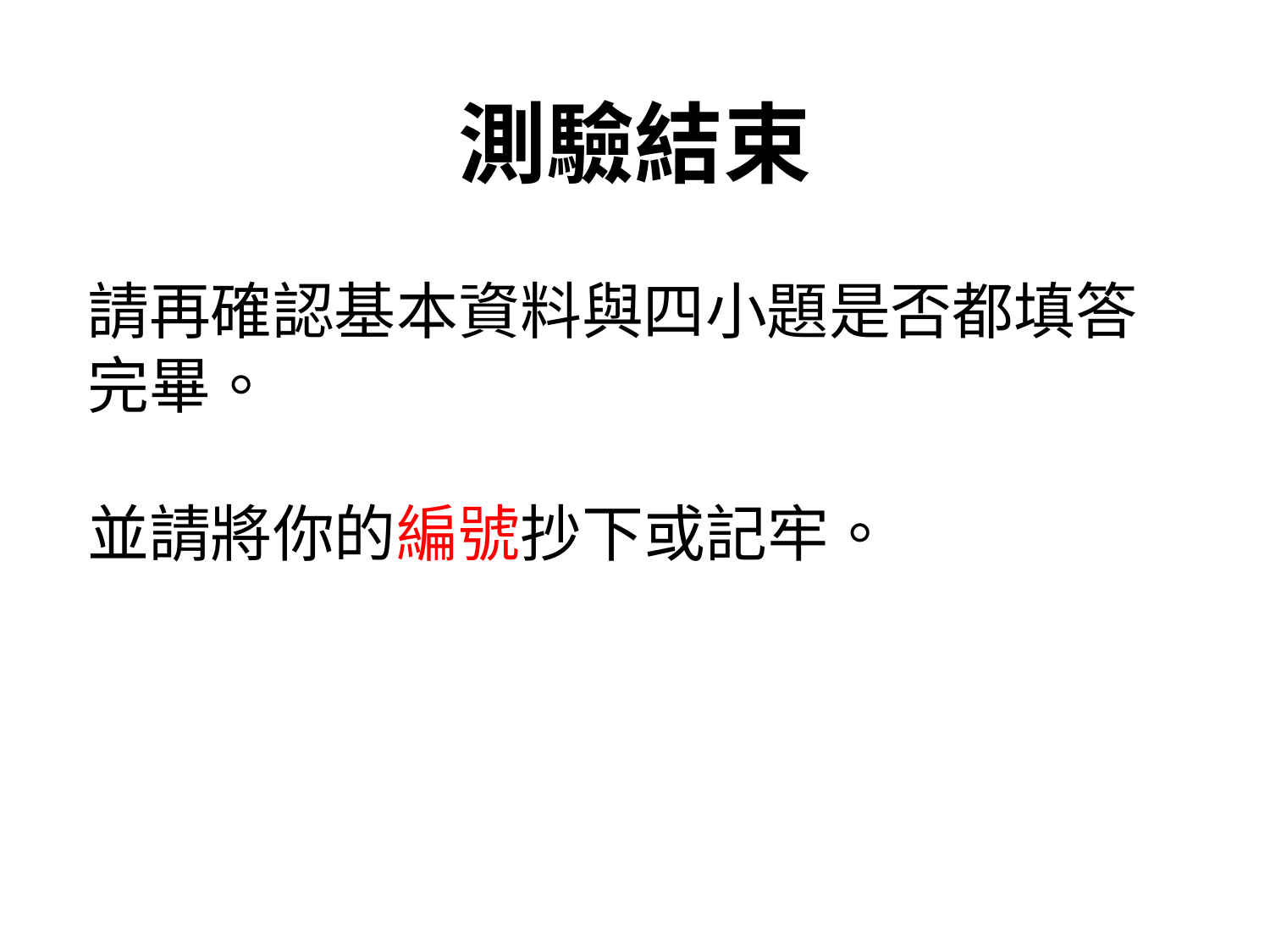

# 測驗結束
請再確認基本資料與四小題是否都填答完畢。

並請將你的編號抄下或記牢。